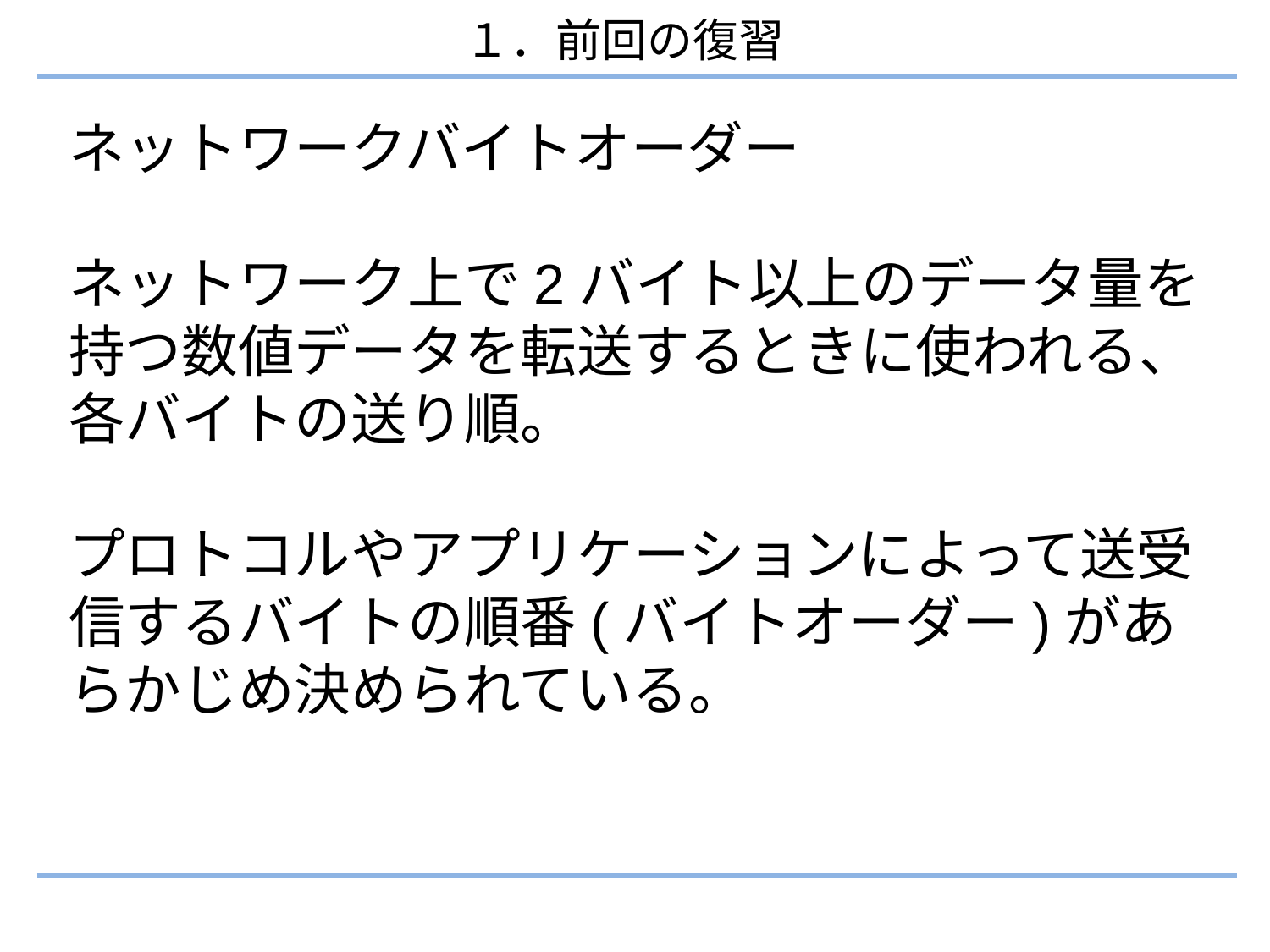

１．前回の復習
ネットワークバイトオーダー

ネットワーク上で2バイト以上のデータ量を持つ数値データを転送するときに使われる、各バイトの送り順。

プロトコルやアプリケーションによって送受信するバイトの順番(バイトオーダー)があらかじめ決められている。